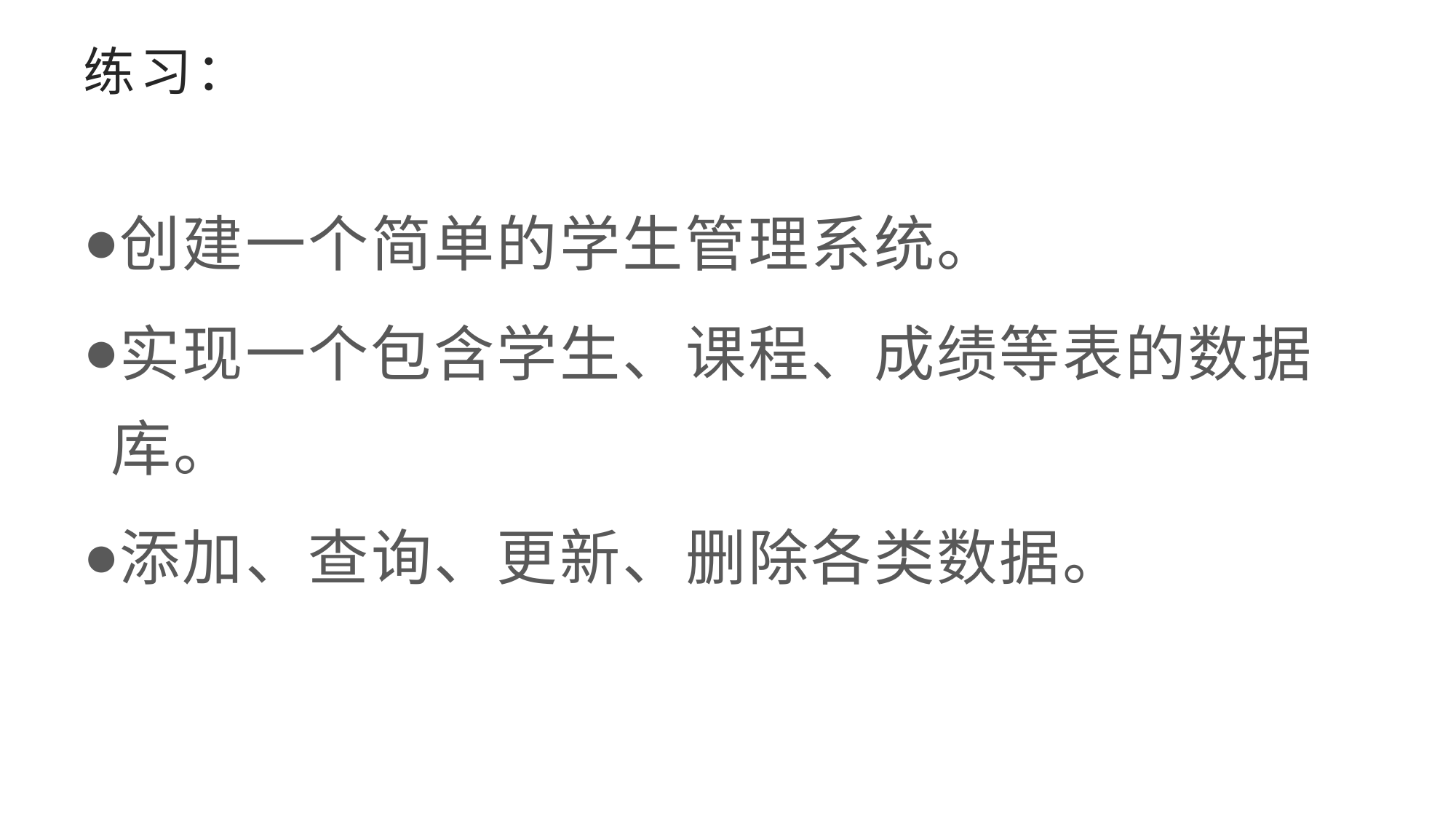

# 练习：
创建一个简单的学生管理系统。
实现一个包含学生、课程、成绩等表的数据库。
添加、查询、更新、删除各类数据。